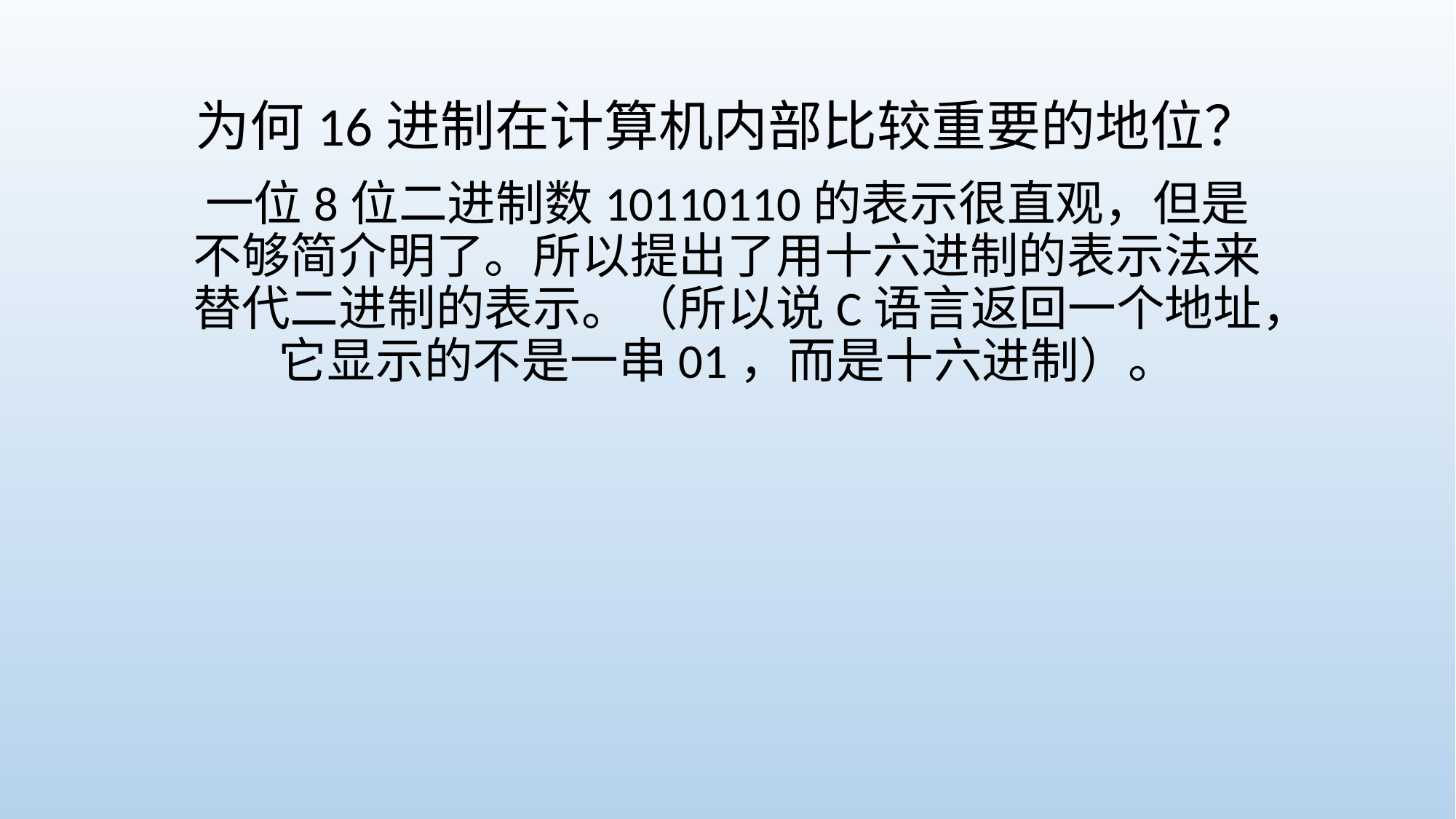

# 为何16进制在计算机内部比较重要的地位？
一位8位二进制数10110110的表示很直观，但是不够简介明了。所以提出了用十六进制的表示法来替代二进制的表示。（所以说C语言返回一个地址，它显示的不是一串01，而是十六进制）。